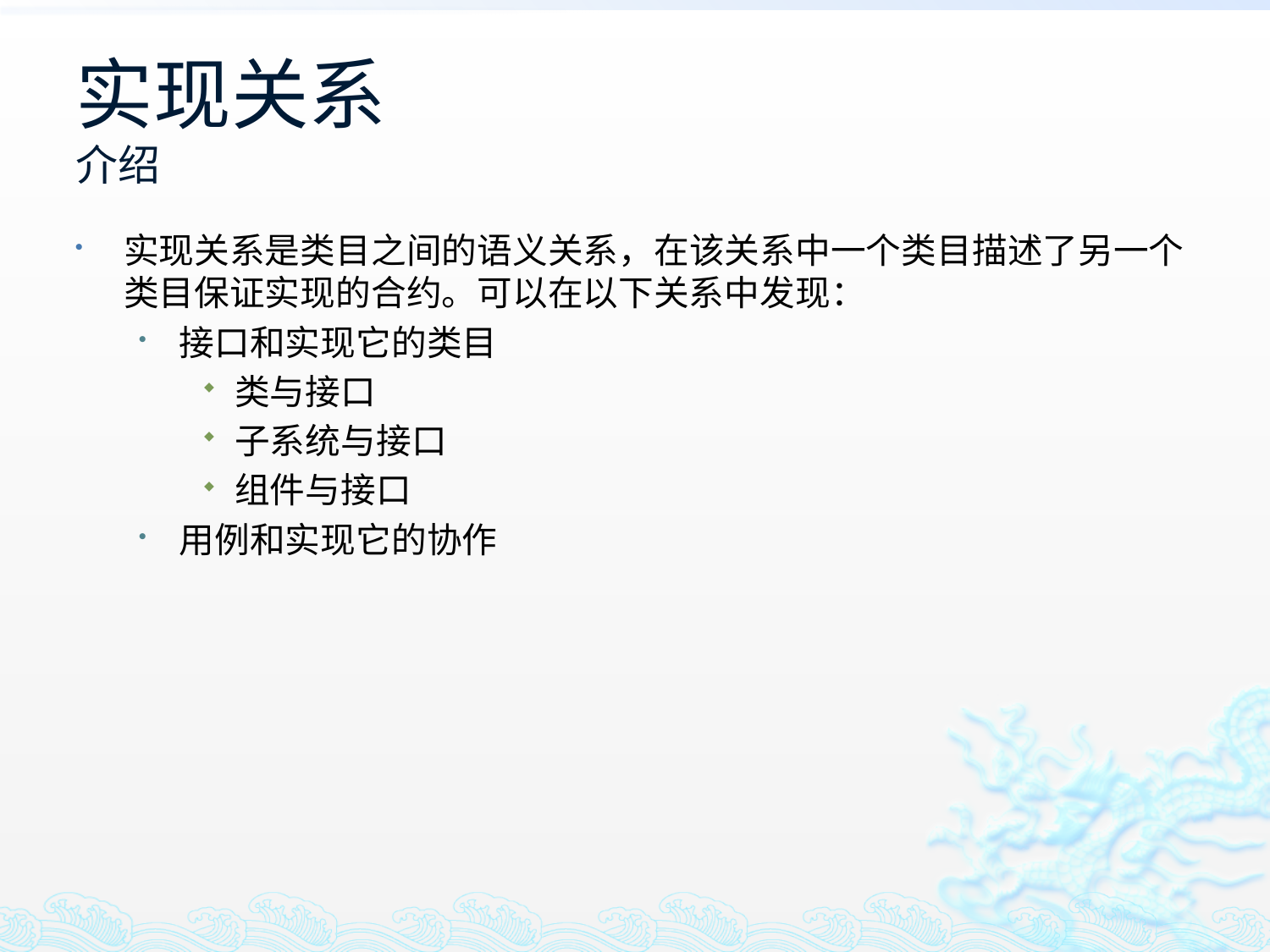

# 实现关系 介绍
实现关系是类目之间的语义关系，在该关系中一个类目描述了另一个类目保证实现的合约。可以在以下关系中发现：
接口和实现它的类目
类与接口
子系统与接口
组件与接口
用例和实现它的协作